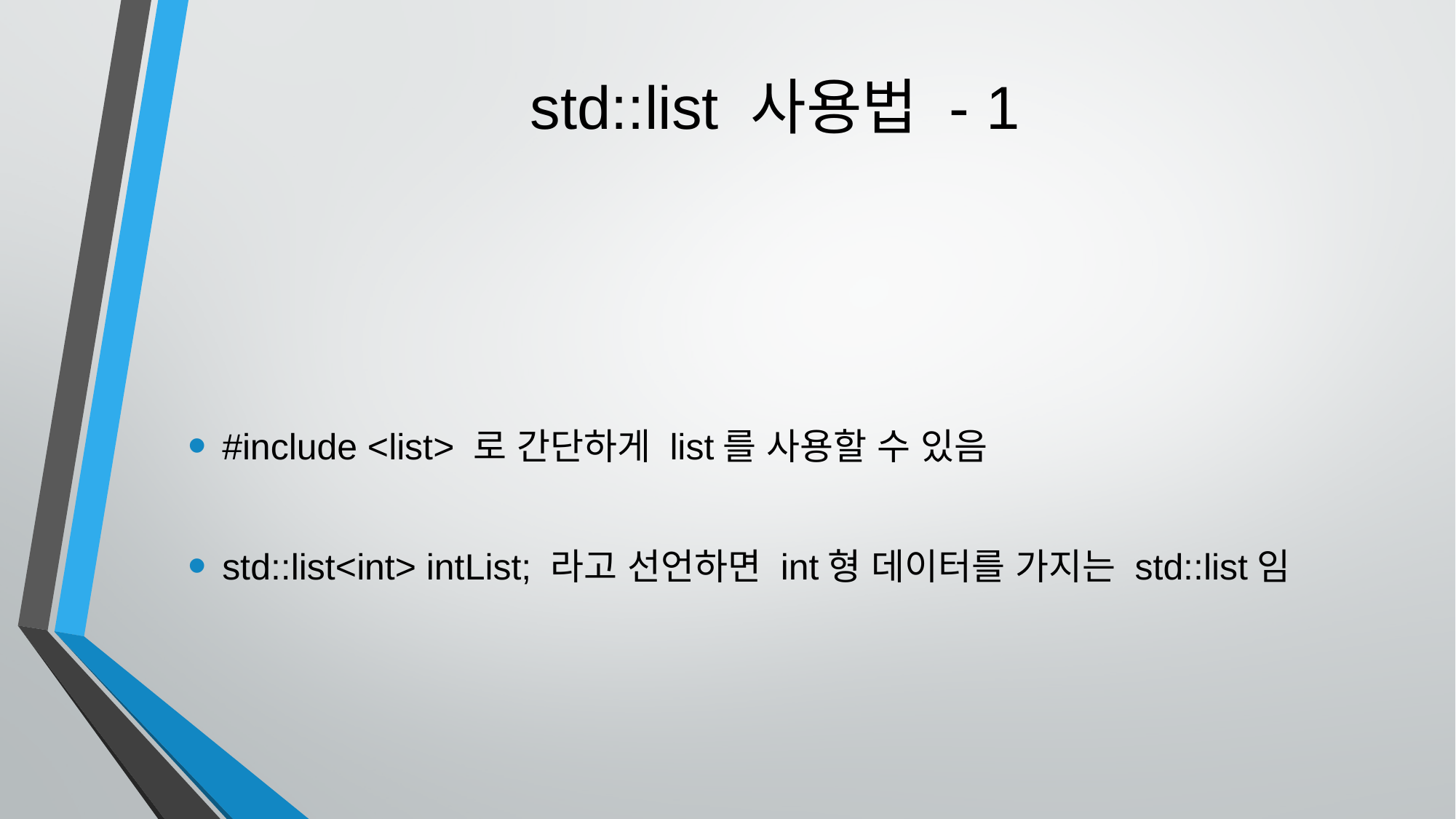

# std::list 사용법 - 1
#include <list> 로 간단하게 list를 사용할 수 있음

std::list<int> intList; 라고 선언하면 int형 데이터를 가지는 std::list임